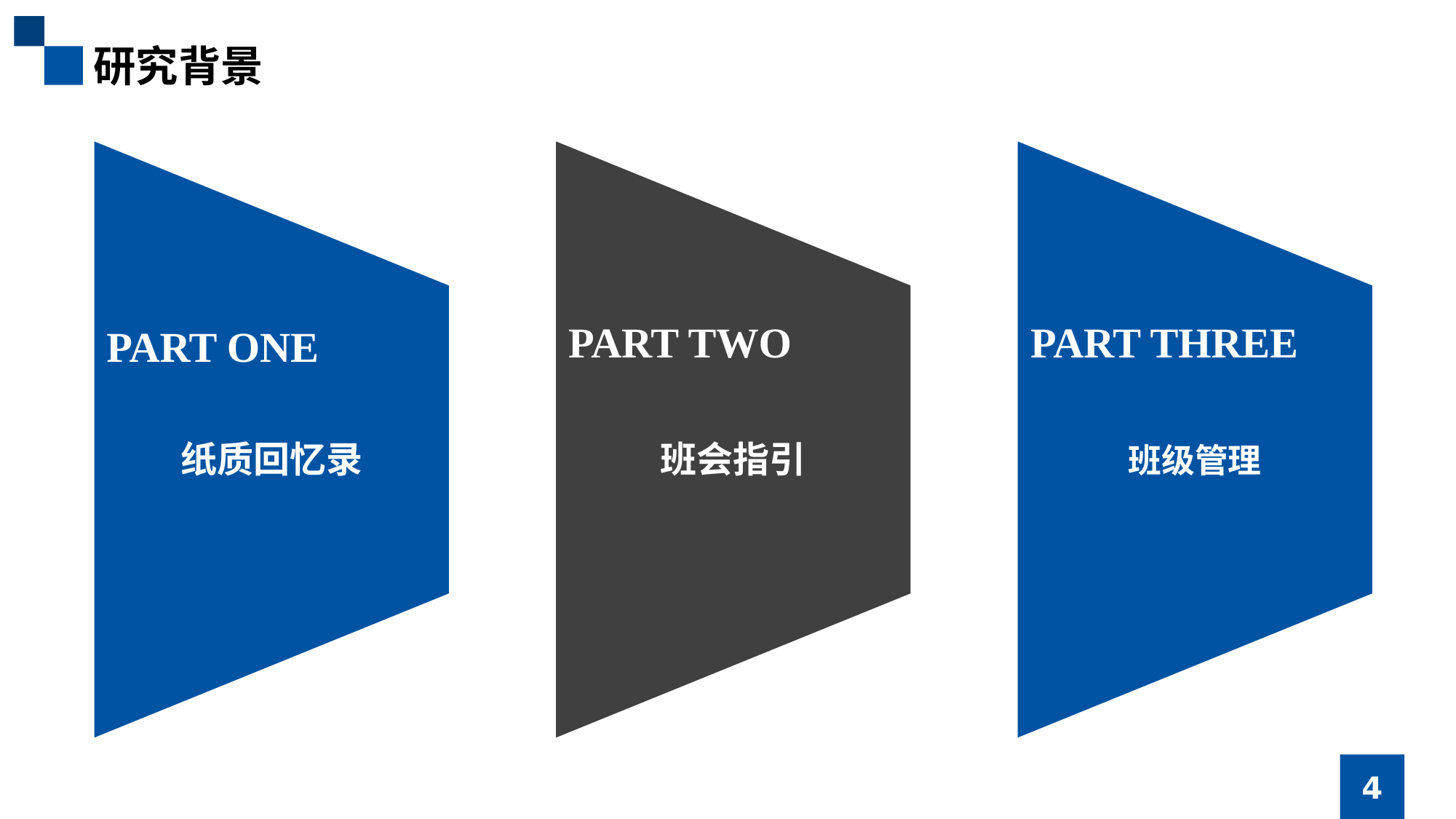

研究背景

PART TWO
PART THREE
PART ONE
纸质回忆录
班会指引
班级管理
4